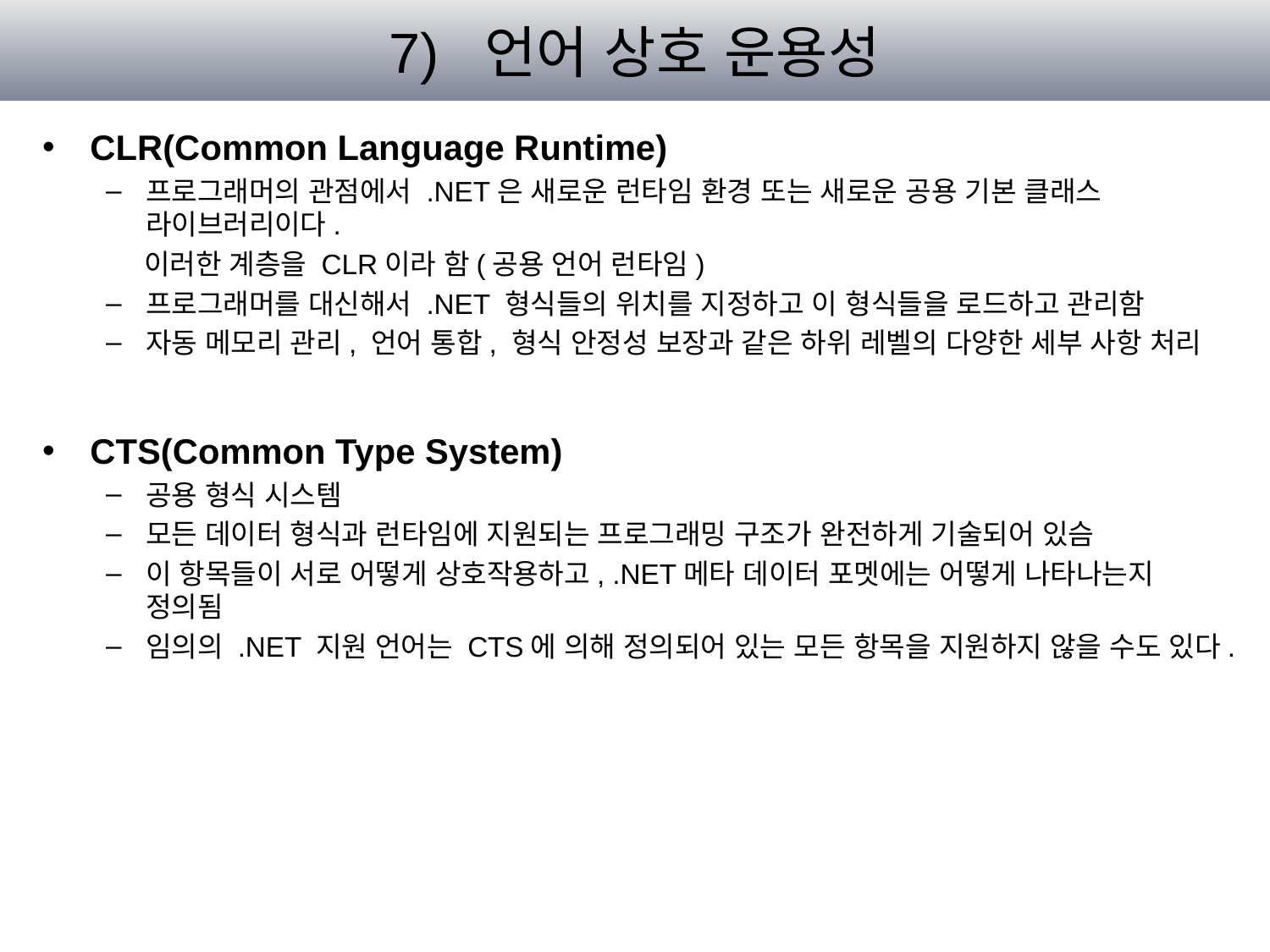

# 7)  언어 상호 운용성
CLR(Common Language Runtime)
프로그래머의 관점에서 .NET은 새로운 런타임 환경 또는 새로운 공용 기본 클래스 라이브러리이다.
    이러한 계층을 CLR이라 함(공용 언어 런타임)
프로그래머를 대신해서 .NET 형식들의 위치를 지정하고 이 형식들을 로드하고 관리함
자동 메모리 관리, 언어 통합, 형식 안정성 보장과 같은 하위 레벨의 다양한 세부 사항 처리

CTS(Common Type System)
공용 형식 시스템
모든 데이터 형식과 런타임에 지원되는 프로그래밍 구조가 완전하게 기술되어 있슴
이 항목들이 서로 어떻게 상호작용하고, .NET메타 데이터 포멧에는 어떻게 나타나는지 정의됨
임의의 .NET 지원 언어는 CTS에 의해 정의되어 있는 모든 항목을 지원하지 않을 수도 있다.